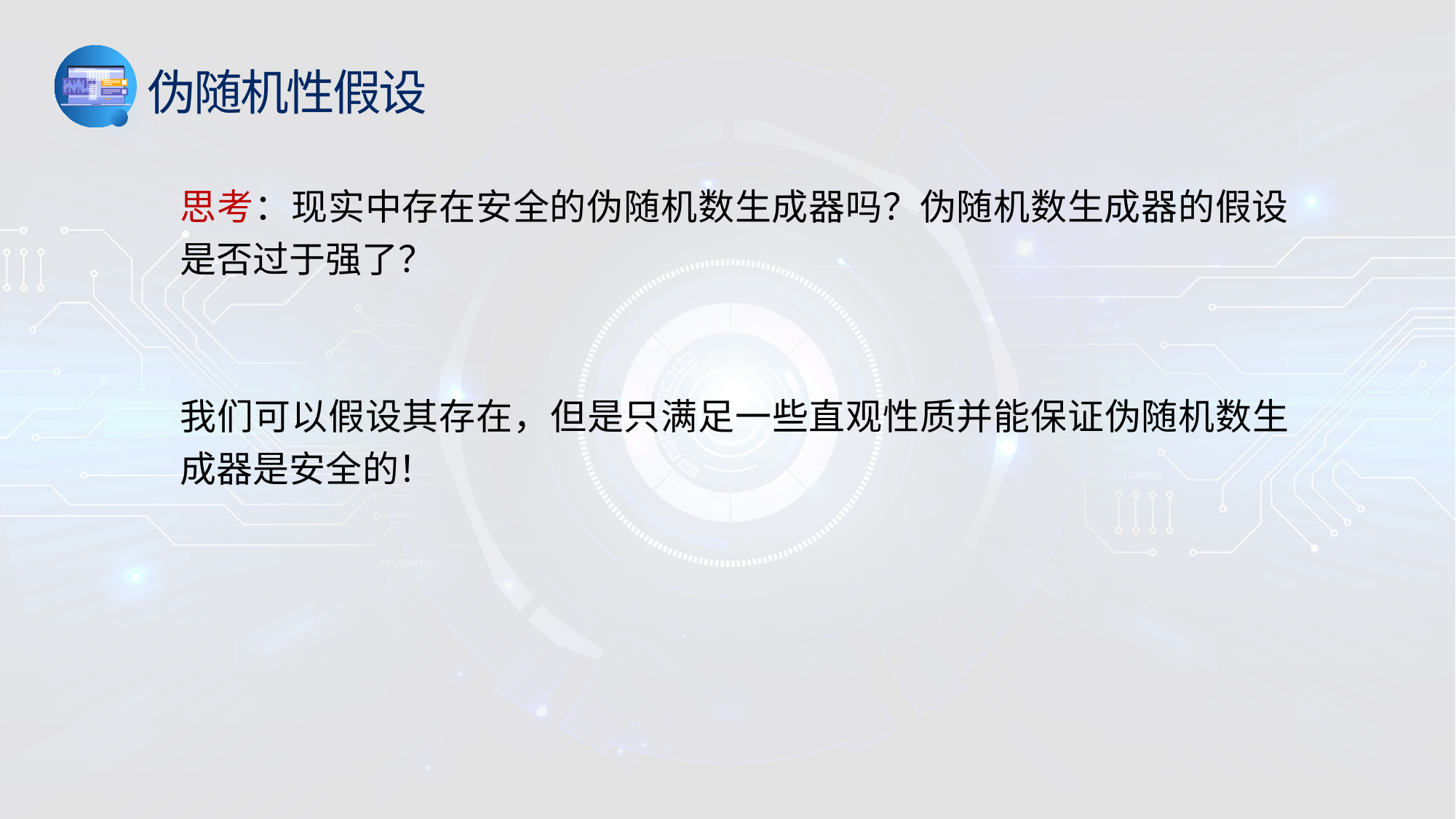

伪随机性假设

思考：现实中存在安全的伪随机数生成器吗？伪随机数生成器的假设是否过于强了？

我们可以假设其存在，但是只满足一些直观性质并能保证伪随机数生成器是安全的！